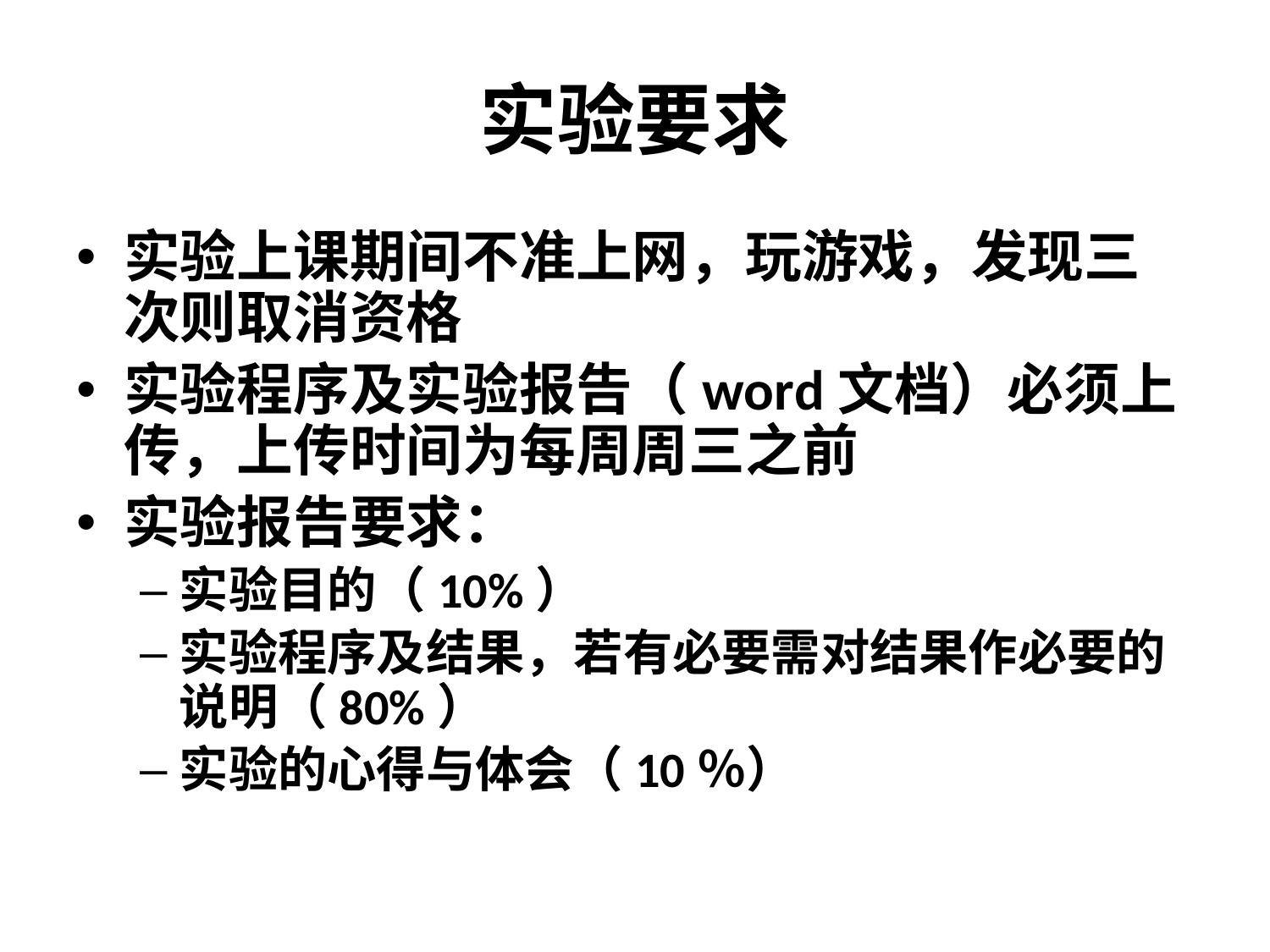

# 实验要求
实验上课期间不准上网，玩游戏，发现三次则取消资格
实验程序及实验报告（word文档）必须上传，上传时间为每周周三之前
实验报告要求：
实验目的（10%）
实验程序及结果，若有必要需对结果作必要的说明（80%）
实验的心得与体会（10％）